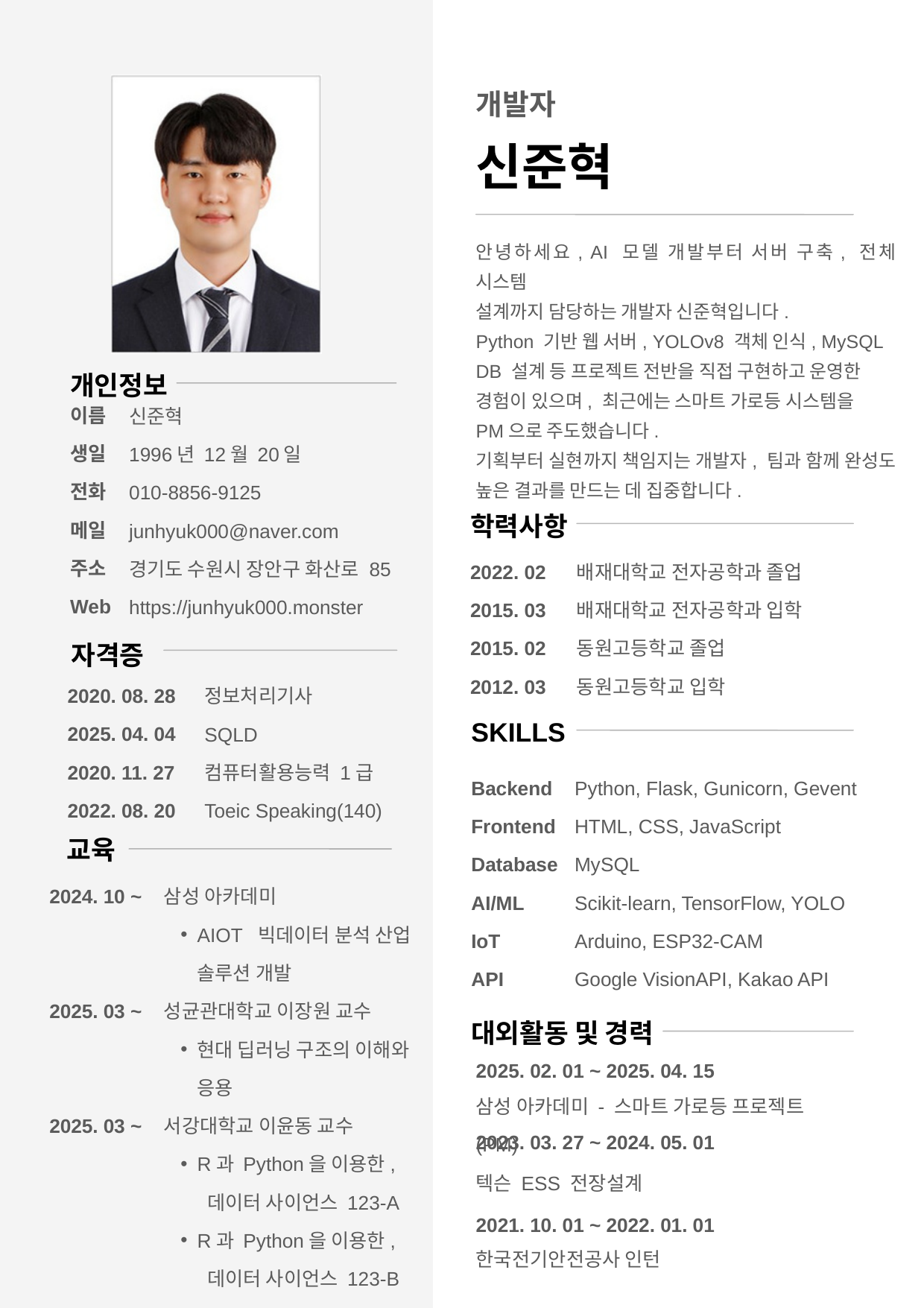

개발자
신준혁

안녕하세요, AI 모델 개발부터 서버 구축, 전체 시스템
설계까지 담당하는 개발자 신준혁입니다.
Python 기반 웹 서버, YOLOv8 객체 인식, MySQL
DB 설계 등 프로젝트 전반을 직접 구현하고 운영한
경험이 있으며, 최근에는 스마트 가로등 시스템을
PM으로 주도했습니다.
기획부터 실현까지 책임지는 개발자, 팀과 함께 완성도 높은 결과를 만드는 데 집중합니다.

개인정보

이름
생일
전화
메일
주소
Web
신준혁
1996년 12월 20일
010-8856-9125
junhyuk000@naver.com
경기도 수원시 장안구 화산로 85
https://junhyuk000.monster
학력사항

2022. 02
2015. 03
2015. 02
2012. 03
배재대학교 전자공학과 졸업
배재대학교 전자공학과 입학
동원고등학교 졸업
동원고등학교 입학
자격증

2020. 08. 28
2025. 04. 04
2020. 11. 27
2022. 08. 20
정보처리기사
SQLD
컴퓨터활용능력 1급
Toeic Speaking(140)
SKILLS

Backend
Frontend
Database
AI/ML
IoT
API
Python, Flask, Gunicorn, Gevent
HTML, CSS, JavaScript
MySQL
Scikit-learn, TensorFlow, YOLO
Arduino, ESP32-CAM
Google VisionAPI, Kakao API
교육

2024. 10 ~

2025. 03 ~

2025. 03 ~
삼성 아카데미
AIOT  빅데이터 분석 산업   솔루션 개발
성균관대학교 이장원 교수
현대 딥러닝 구조의 이해와  응용
서강대학교 이윤동 교수
R과 Python을 이용한,        데이터 사이언스 123-A
R과 Python을 이용한,        데이터 사이언스 123-B
대외활동 및 경력

2025. 02. 01 ~ 2025. 04. 15
삼성 아카데미 - 스마트 가로등 프로젝트 (PM)
2023. 03. 27 ~ 2024. 05. 01
텍슨 ESS 전장설계
2021. 10. 01 ~ 2022. 01. 01
한국전기안전공사 인턴